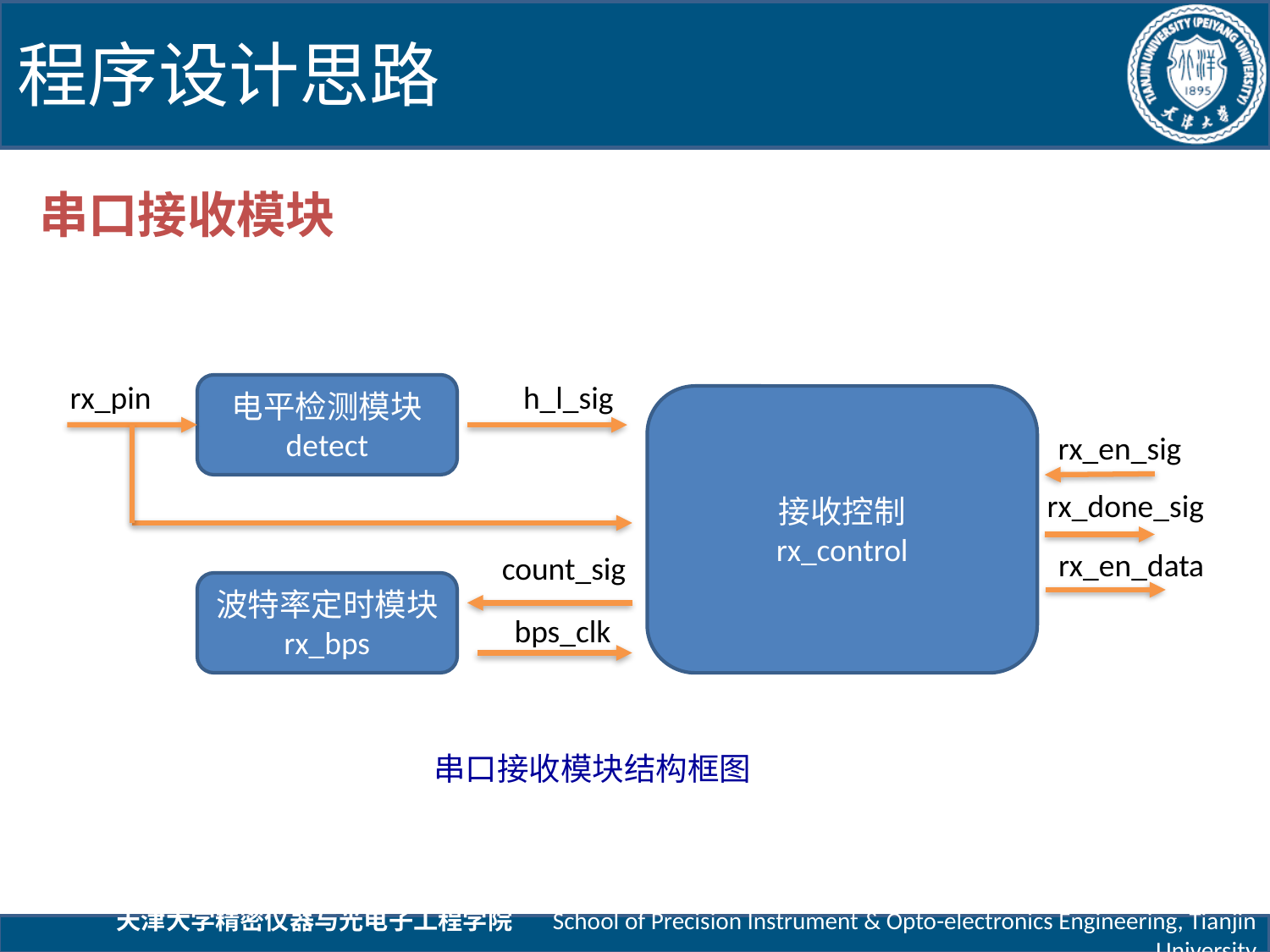

程序设计思路
串口接收模块
rx_pin
h_l_sig
电平检测模块
detect
接收控制
rx_control
rx_en_sig
rx_done_sig

rx_en_data
count_sig
波特率定时模块
rx_bps
bps_clk
串口接收模块结构框图